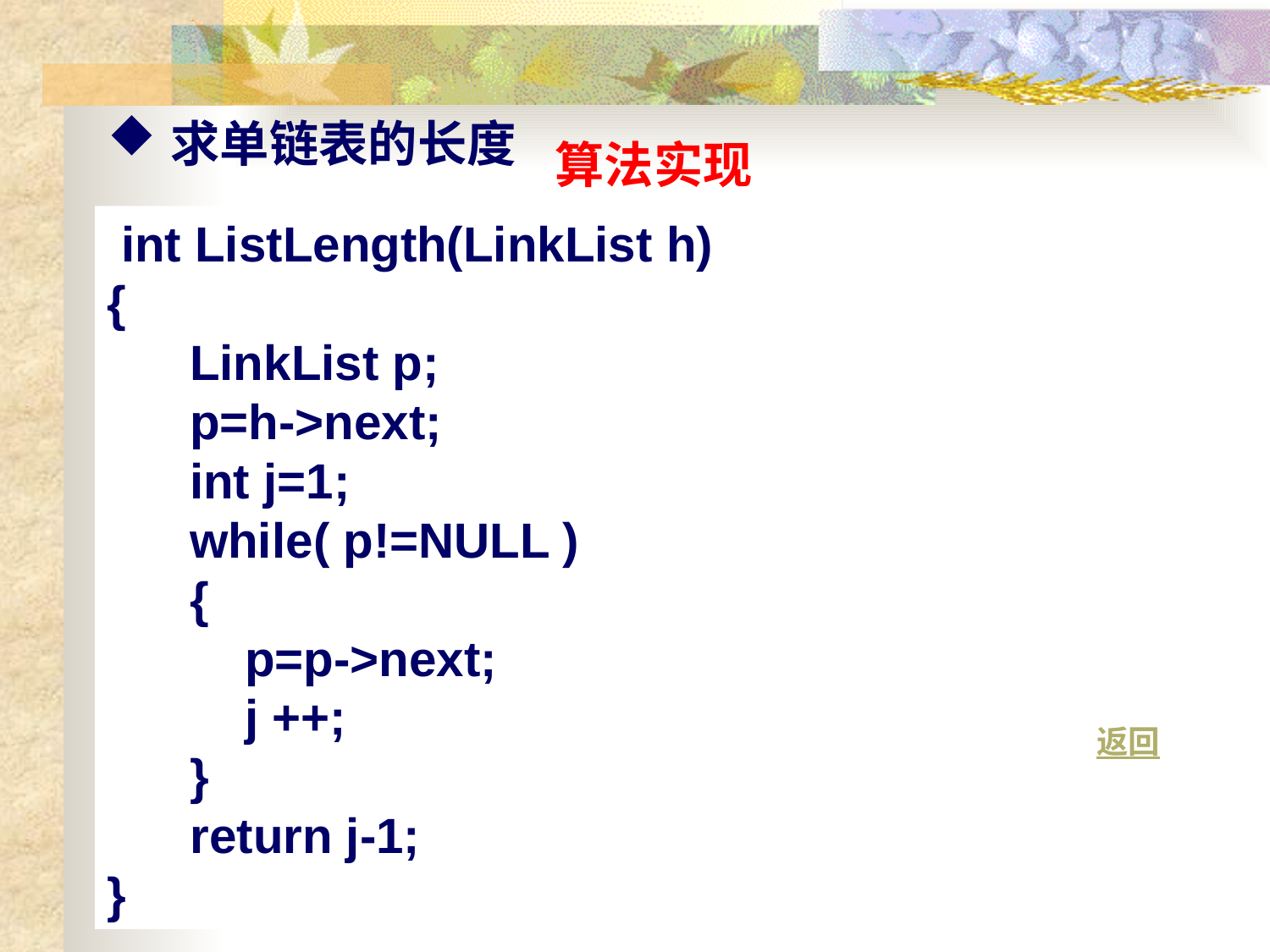

求单链表的长度
算法实现
 int ListLength(LinkList h)
{
      LinkList p;
      p=h->next;
      int j=1;
      while( p!=NULL )
      {
          p=p->next;
          j ++;
      }
      return j-1;
}
返回
8